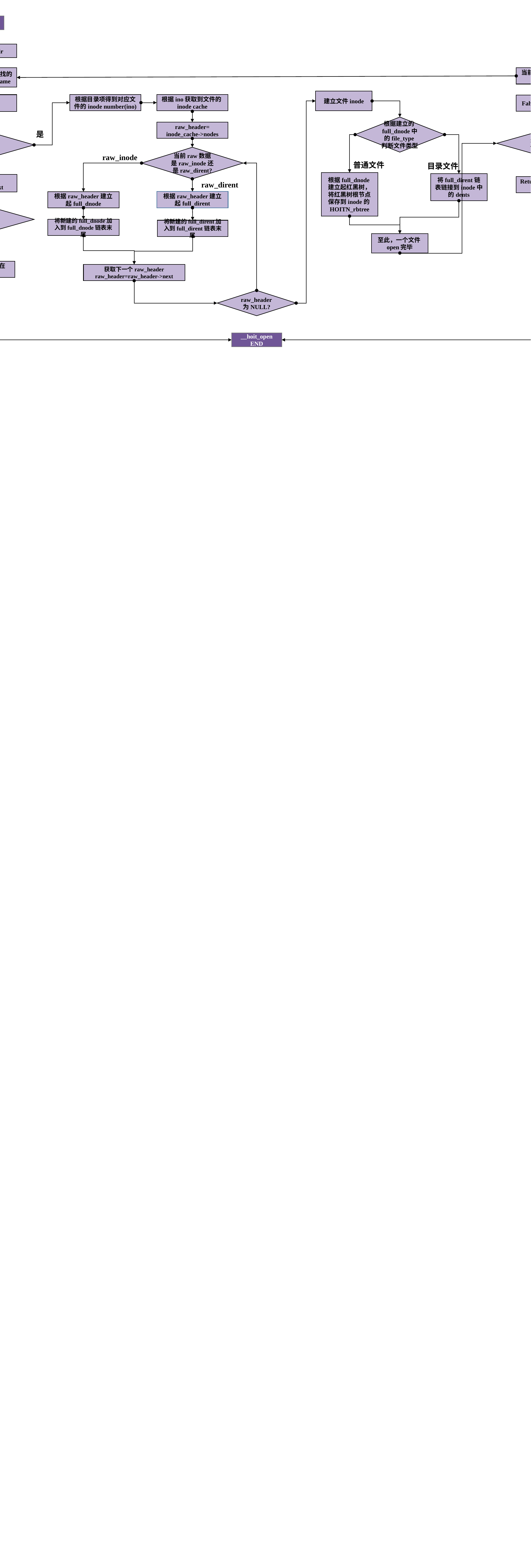

__hoit_open
当前目录=rootDir
根据文件路径取出要找的下一级文件名file_name
当前目录=刚打开的文件inode
建立文件inode
根据ino获取到文件的inode cache
根据目录项得到对应文件的inode number(ino)
当前目录项=
当前目录->HOITN_dents
Faher目录=当前目录
否
根据建立的full_dnode中的file_type判断文件类型
raw_header=
inode_cache->nodes
是
是否已经找到文件路径的末尾？
当前目录项的文件名等于file_name？
当前raw数据是raw_inode还是raw_dirent?
raw_inode
普通文件
否
目录文件
是
根据full_dnode建立起红黑树，将红黑树根节点保存到inode的HOITN_rbtree
将full_dirent链表链接到inode中的dents
当前目录项=
当前目录项->next
Return最后打开的文件inode
raw_dirent
根据raw_header建立起full_dirent
根据raw_header建立起full_dnode
否
当前目录项为NULL?
将新建的full_dnode加入到full_dnode链表末尾
将新建的full_dirent加入到full_dirent链表末尾
至此，一个文件open完毕
是
Open的文件不存在
Return NULL
获取下一个raw_header
raw_header=raw_header->next
raw_header为NULL?
__hoit_open
END